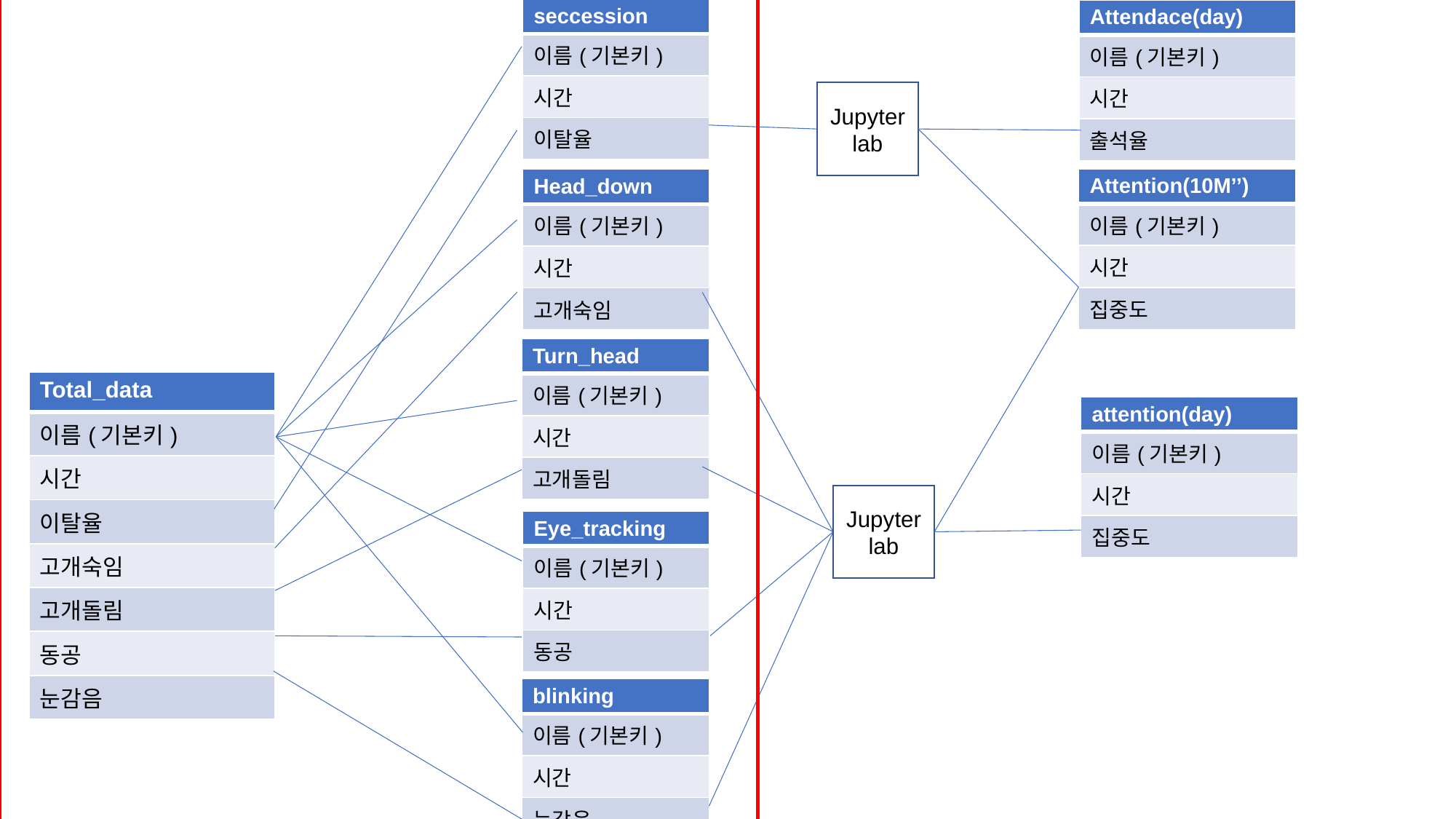

| Attendace(day) |
| --- |
| 이름(기본키) |
| 시간 |
| 출석율 |
다 외래키

| seccession |
| --- |
| 이름(기본키) |
| 시간 |
| 이탈율 |
Jupyter
lab
| Attention(10M’’) |
| --- |
| 이름(기본키) |
| 시간 |
| 집중도 |
| Head\_down |
| --- |
| 이름(기본키) |
| 시간 |
| 고개숙임 |
| Turn\_head |
| --- |
| 이름(기본키) |
| 시간 |
| 고개돌림 |
| Total\_data |
| --- |
| 이름(기본키) |
| 시간 |
| 이탈율 |
| 고개숙임 |
| 고개돌림 |
| 동공 |
| 눈감음 |
| attention(day) |
| --- |
| 이름(기본키) |
| 시간 |
| 집중도 |
Jupyter
lab
| Eye\_tracking |
| --- |
| 이름(기본키) |
| 시간 |
| 동공 |
| blinking |
| --- |
| 이름(기본키) |
| 시간 |
| 눈감음 |